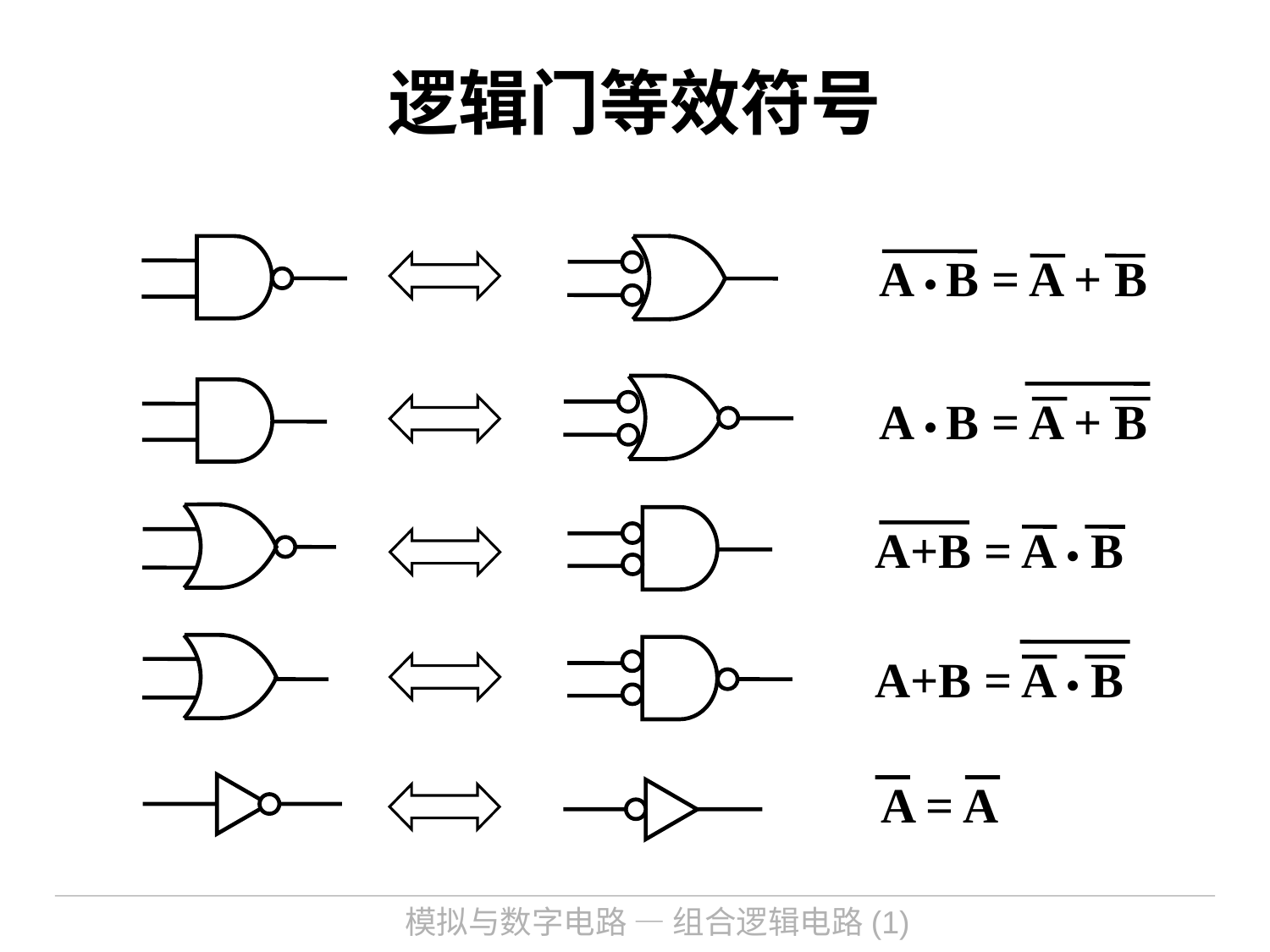

# 逻辑门等效符号

A • B = A + B

A • B = A + B

A+B = A • B

A+B = A • B

A = A

模拟与数字电路 — 组合逻辑电路(1)
11